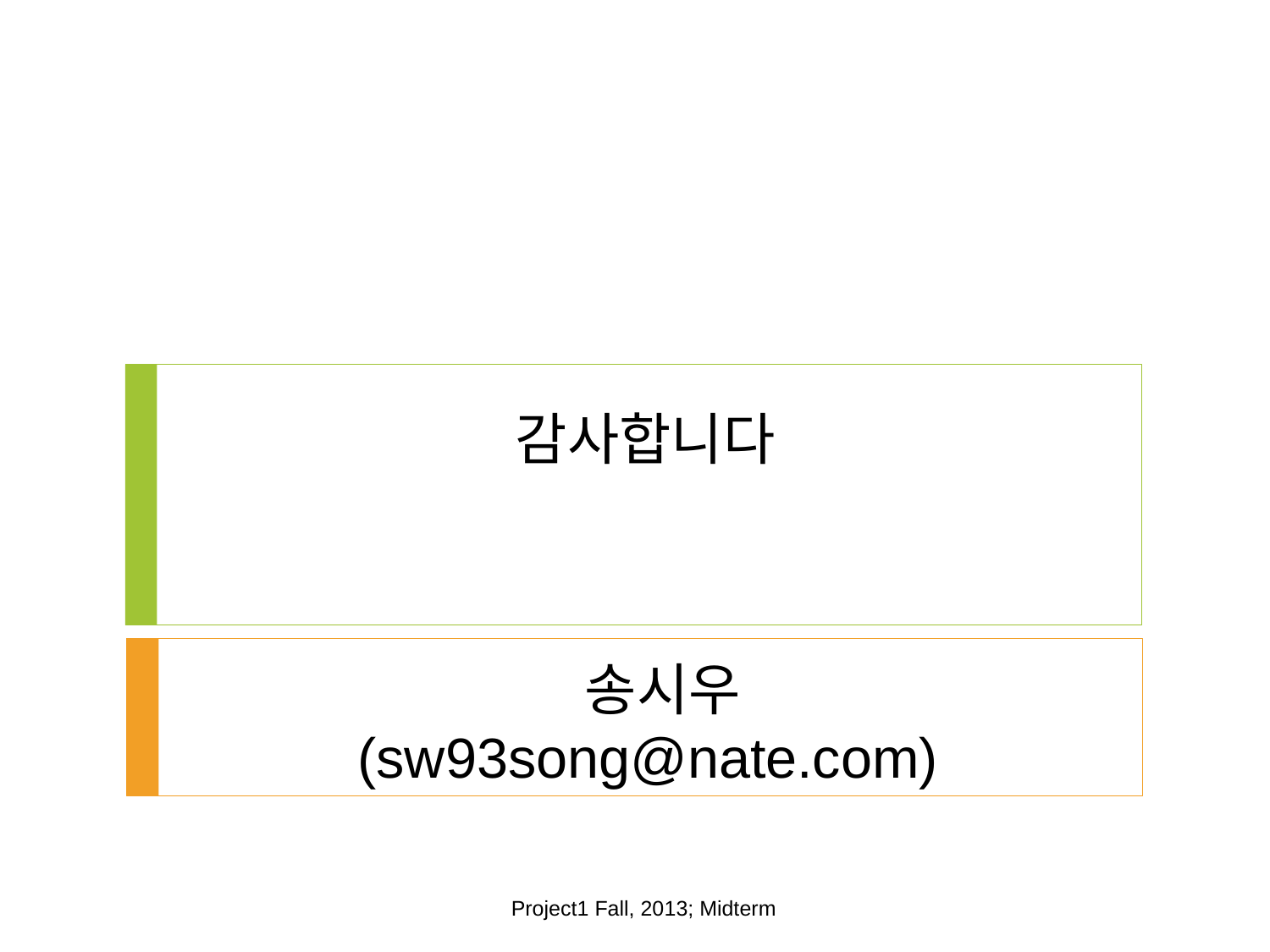

# 감사합니다
 송시우
(sw93song@nate.com)
Project1 Fall, 2013; Midterm